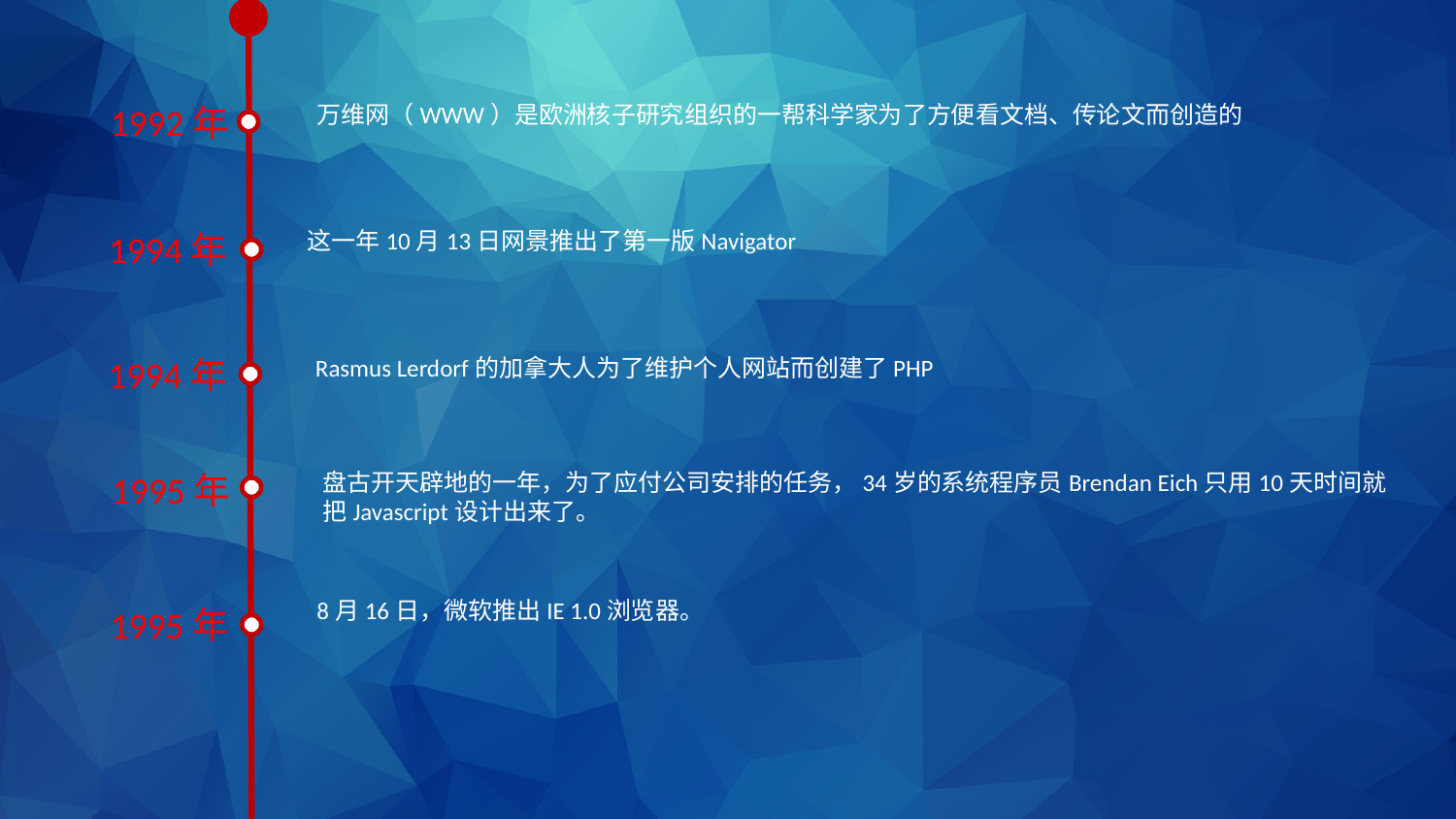

1992年
万维网（WWW）是欧洲核子研究组织的一帮科学家为了方便看文档、传论文而创造的

这一年10月13日网景推出了第一版Navigator
1994年

1994年
Rasmus Lerdorf的加拿大人为了维护个人网站而创建了PHP

1995年
盘古开天辟地的一年，为了应付公司安排的任务，34岁的系统程序员Brendan Eich只用10天时间就把Javascript设计出来了。

8月16日，微软推出IE 1.0浏览器。
1995年

1月
这里写事件